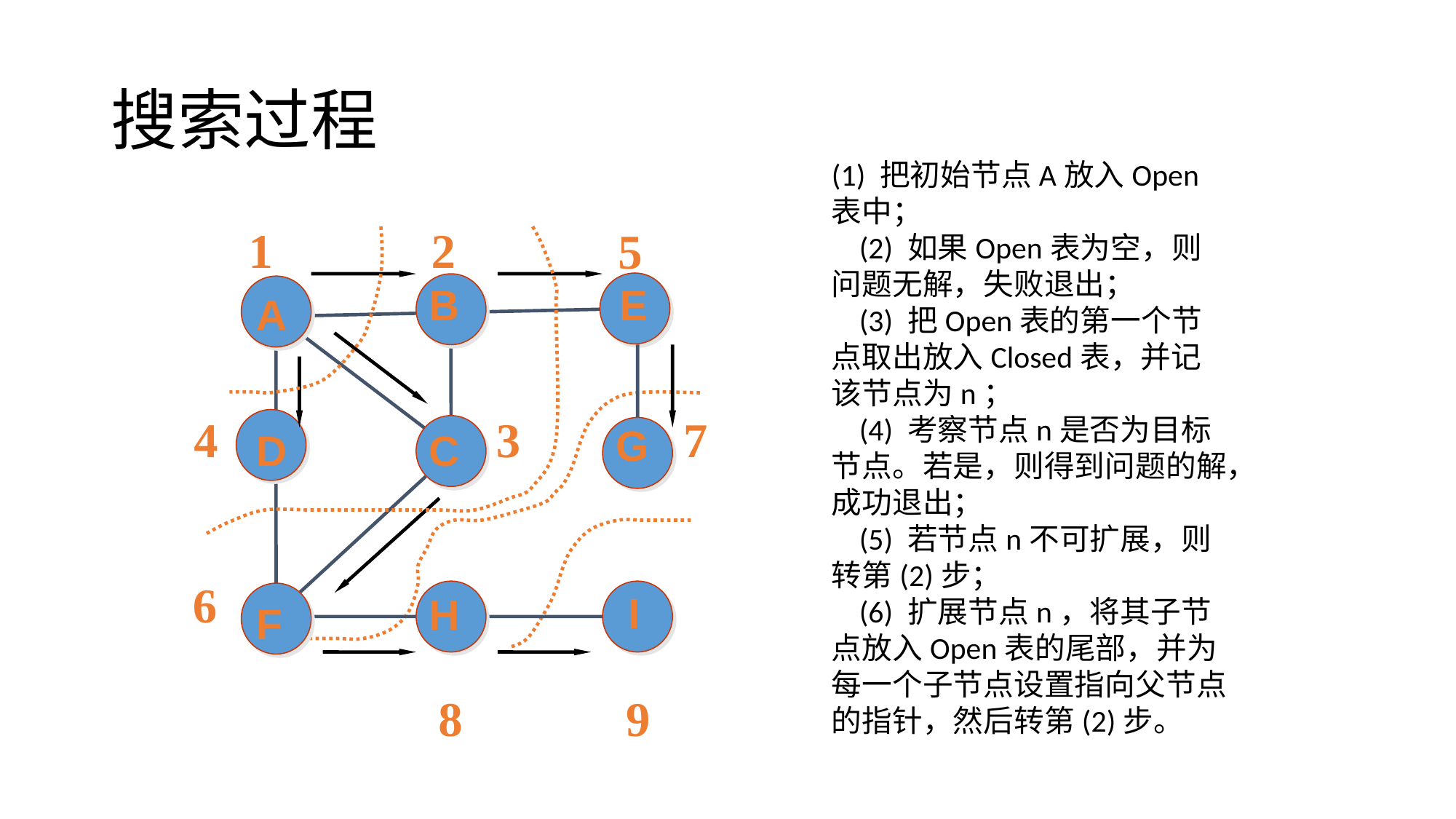

# 搜索过程
(1) 把初始节点A放入Open表中；
    (2) 如果Open表为空，则问题无解，失败退出；
    (3) 把Open表的第一个节点取出放入Closed表，并记该节点为n；
    (4) 考察节点n是否为目标节点。若是，则得到问题的解，成功退出；
    (5) 若节点n不可扩展，则转第(2)步；
    (6) 扩展节点n，将其子节点放入Open表的尾部，并为每一个子节点设置指向父节点的指针，然后转第(2)步。
1
2
5

B

E

A

4
7
3

G

D
C

6
I

H

F

8
9